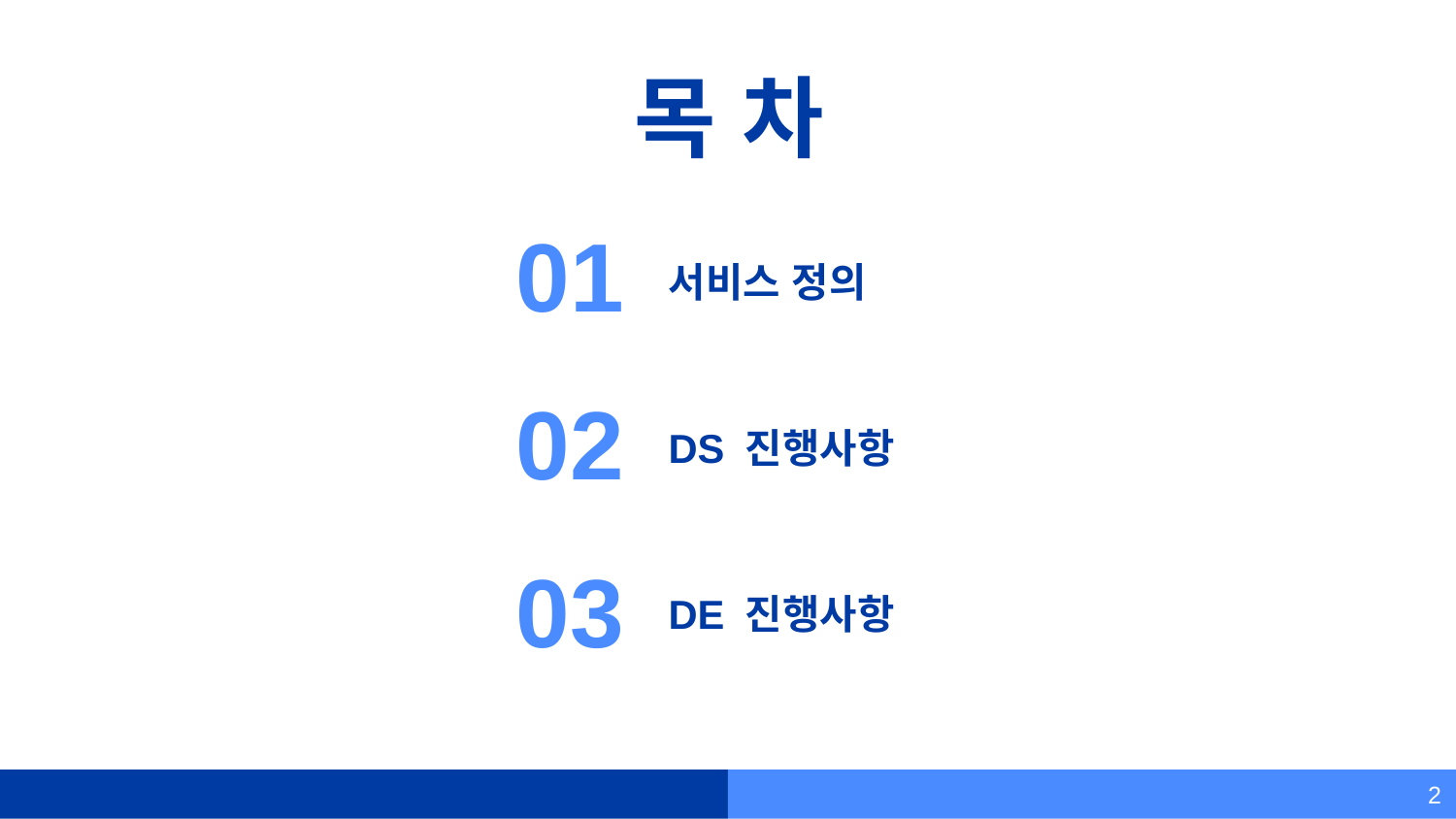

# 목 차
01
서비스 정의
02
DS 진행사항
03
DE 진행사항
2